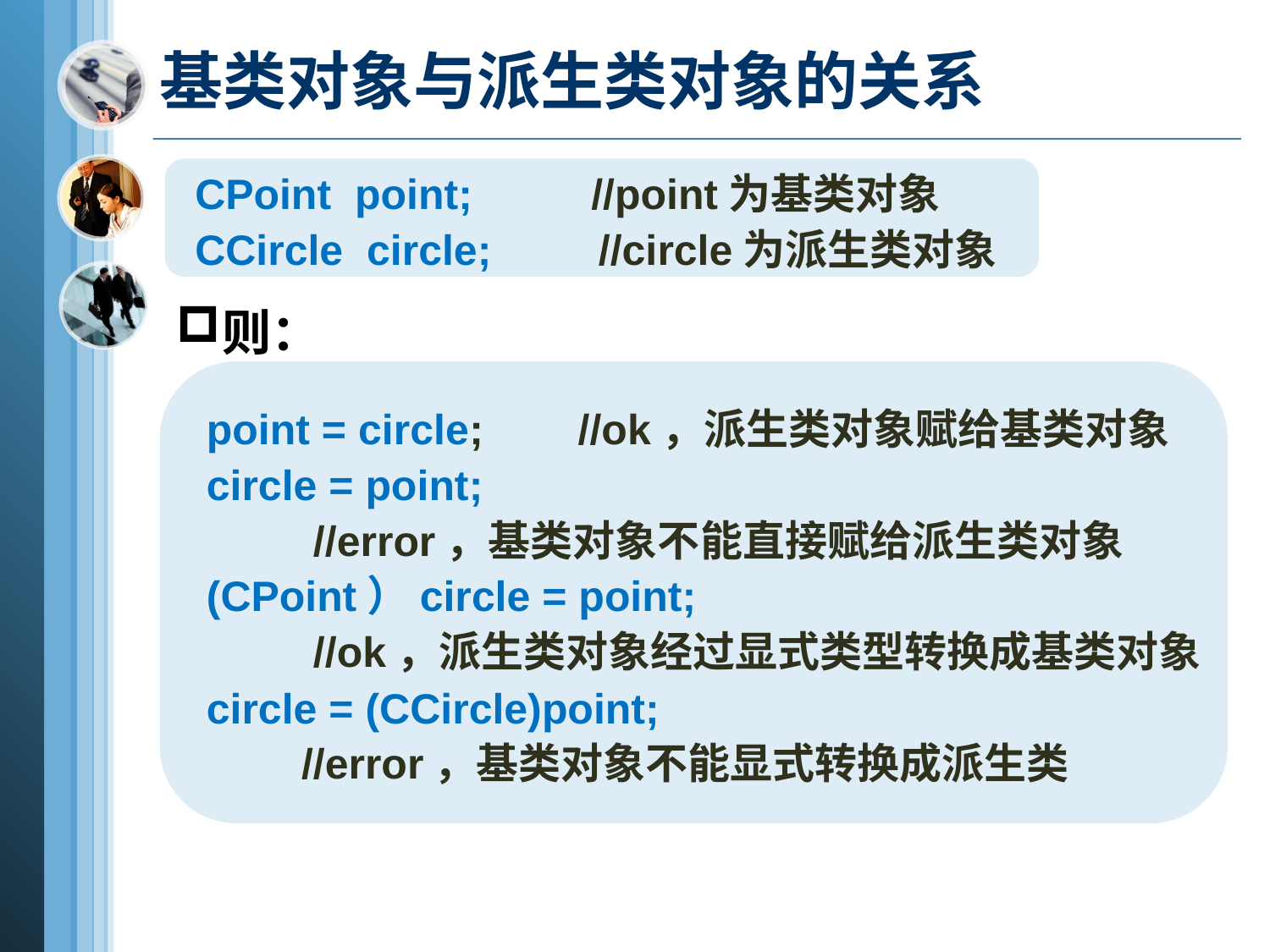

# 基类对象与派生类对象的关系
 CPoint  point;          //point为基类对象
 CCircle  circle;         //circle为派生类对象
则：
 point = circle;        //ok，派生类对象赋给基类对象
 circle = point;
          //error，基类对象不能直接赋给派生类对象
 (CPoint）circle = point;
          //ok，派生类对象经过显式类型转换成基类对象
 circle = (CCircle)point;
         //error，基类对象不能显式转换成派生类